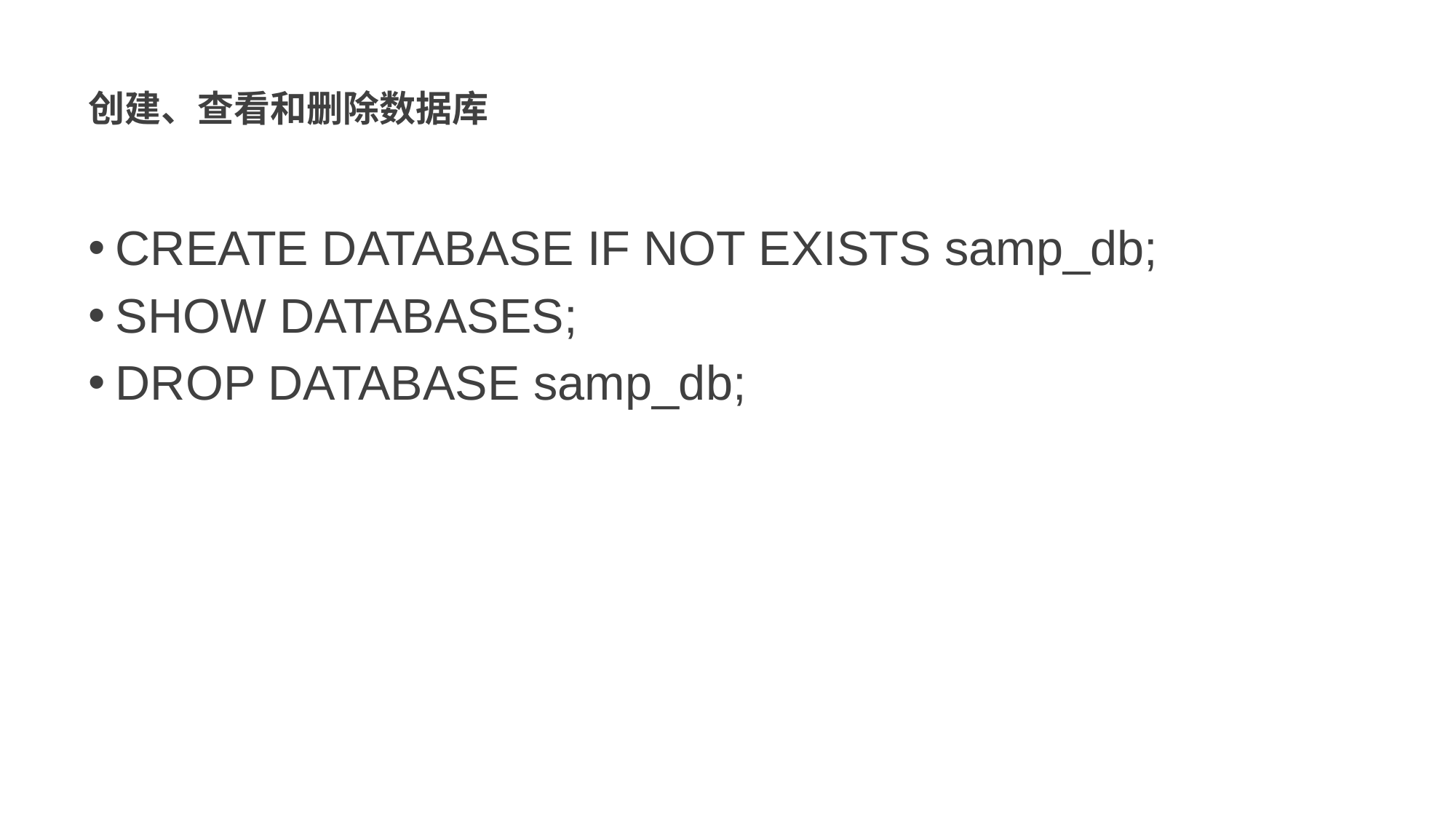

# 创建、查看和删除数据库
CREATE DATABASE IF NOT EXISTS samp_db;
SHOW DATABASES;
DROP DATABASE samp_db;